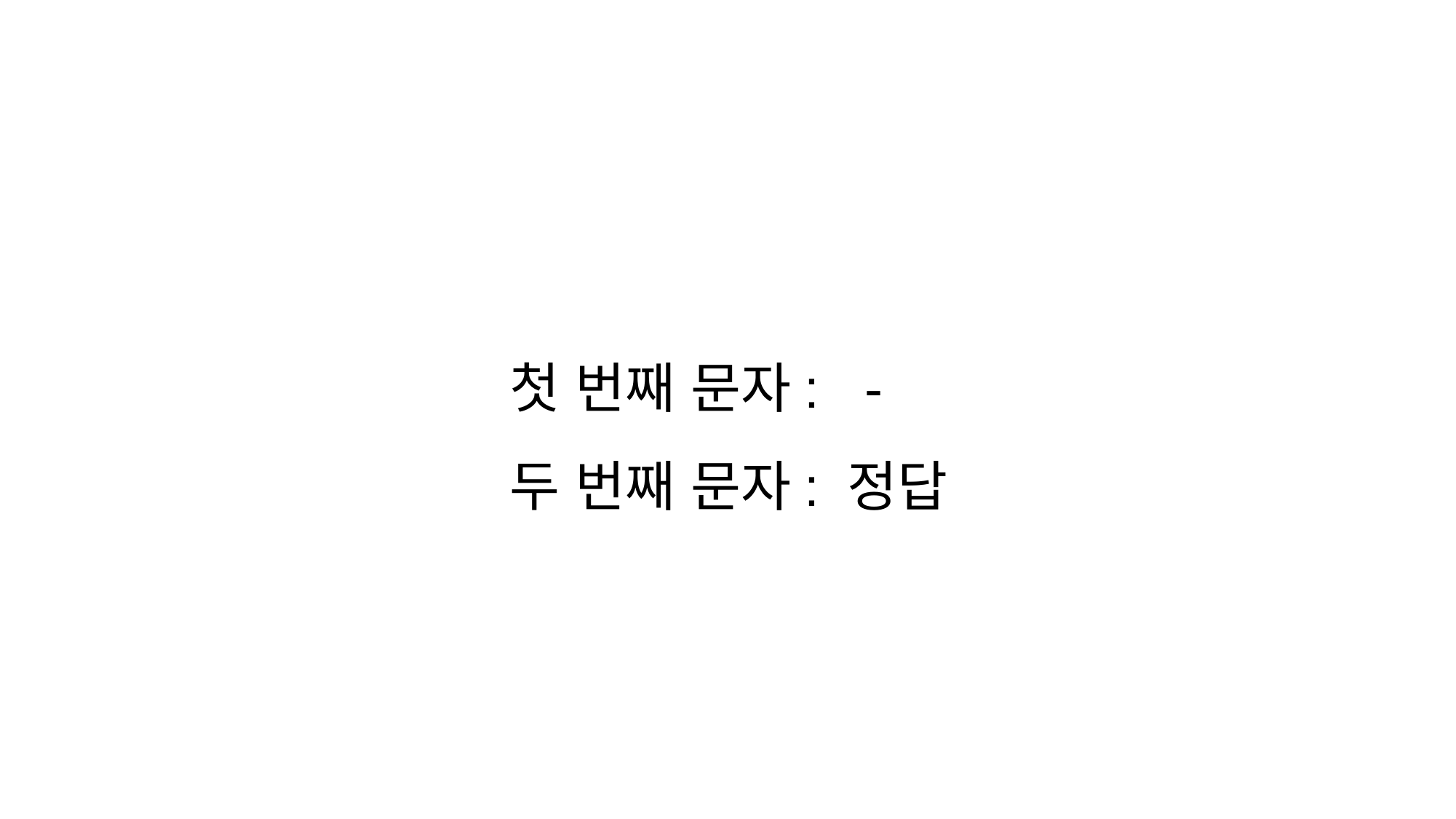

첫 번째 문자:   -
두 번째 문자: 정답